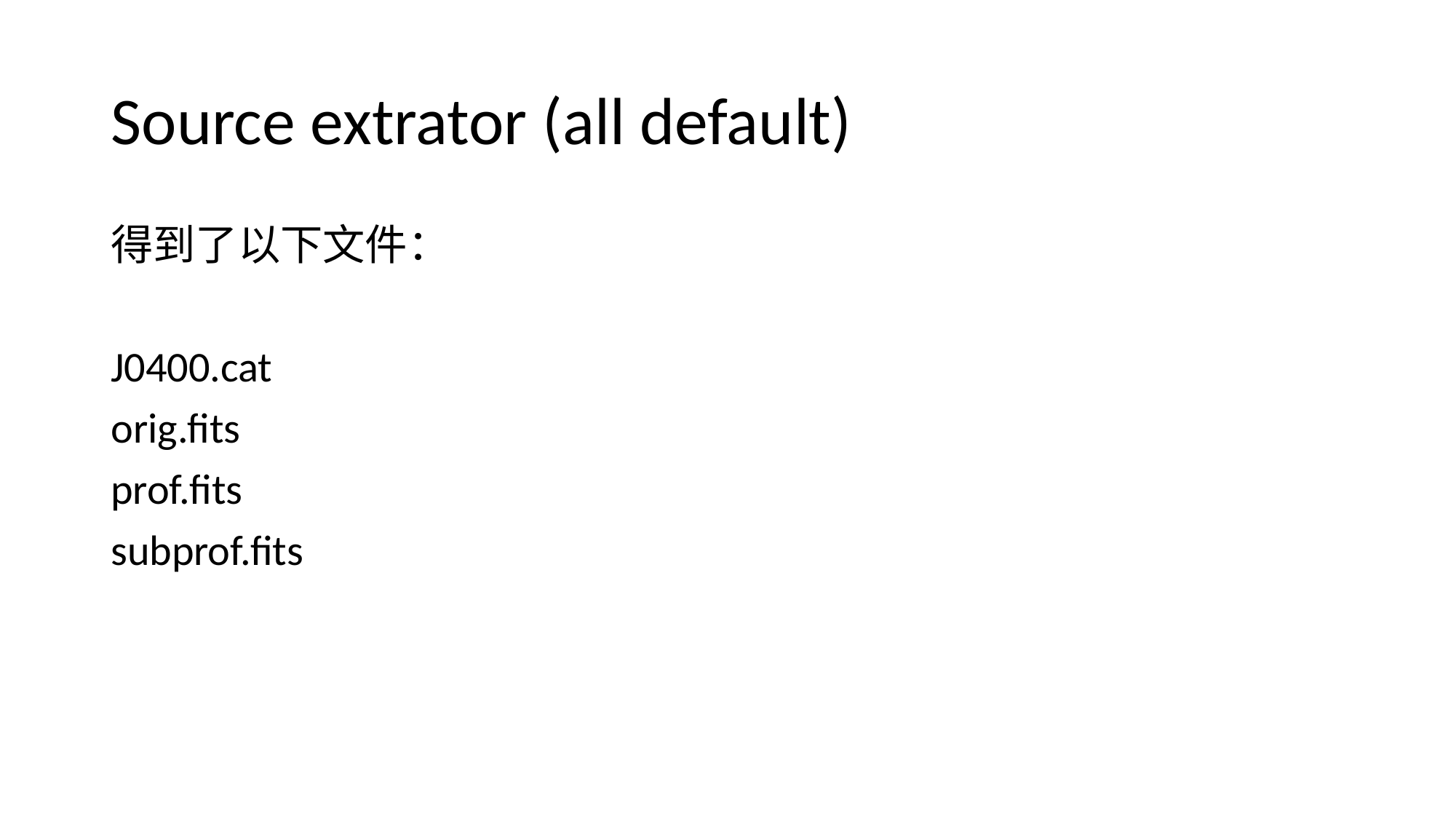

# Source extrator (all default)
得到了以下文件：

J0400.cat
orig.fits
prof.fits
subprof.fits